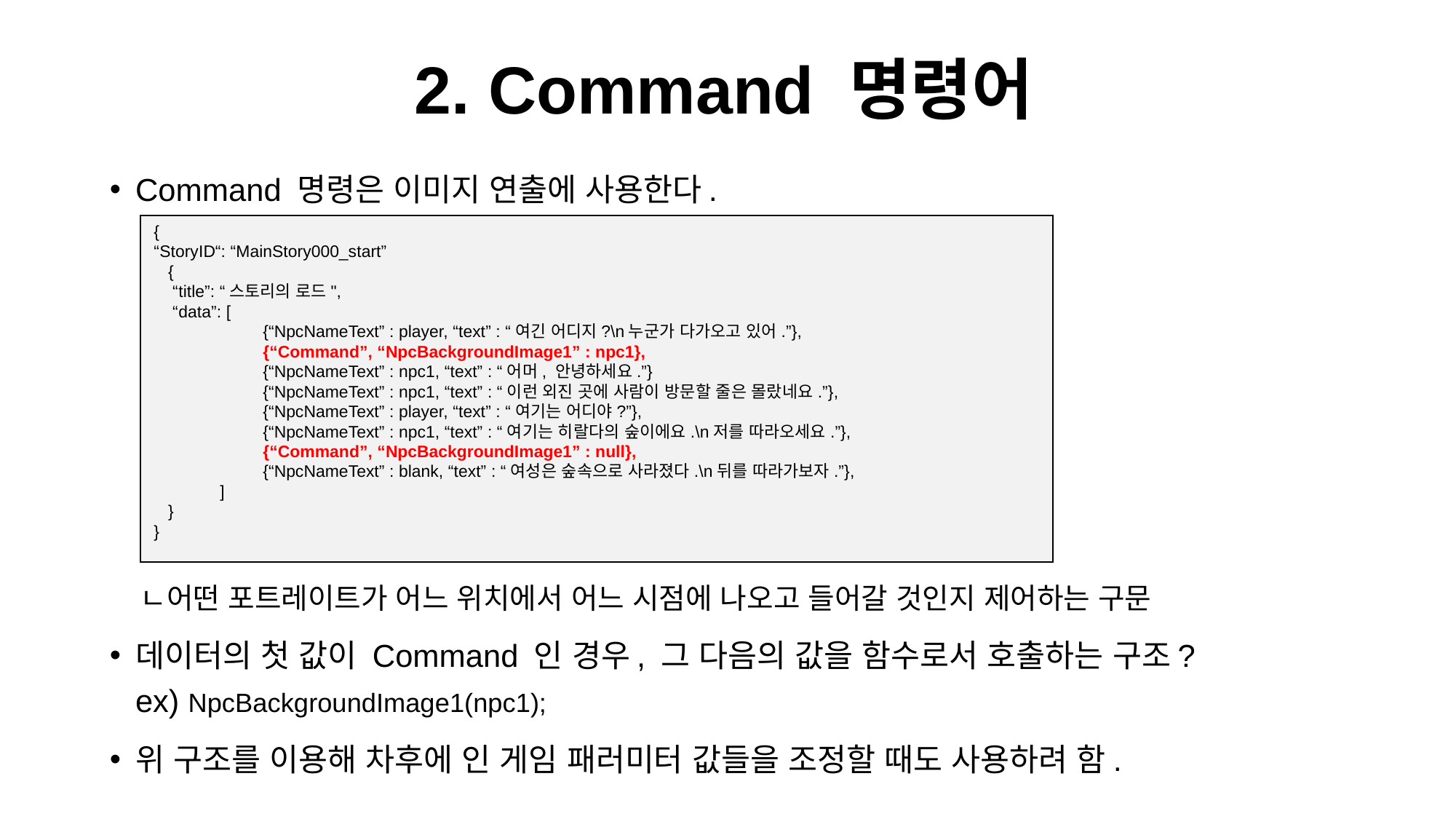

# 2. Command 명령어
Command 명령은 이미지 연출에 사용한다.

   ㄴ어떤 포트레이트가 어느 위치에서 어느 시점에 나오고 들어갈 것인지 제어하는 구문
데이터의 첫 값이 Command 인 경우, 그 다음의 값을 함수로서 호출하는 구조?
ex) NpcBackgroundImage1(npc1);
위 구조를 이용해 차후에 인 게임 패러미터 값들을 조정할 때도 사용하려 함.

{
“StoryID“: “MainStory000_start”
   {
    “title”: “스토리의 로드",
    “data”: [
	{“NpcNameText” : player, “text” : “여긴 어디지?\n누군가 다가오고 있어.”},
	{“Command”, “NpcBackgroundImage1” : npc1},
	{“NpcNameText” : npc1, “text” : “어머, 안녕하세요.”}
	{“NpcNameText” : npc1, “text” : “이런 외진 곳에 사람이 방문할 줄은 몰랐네요.”},
	{“NpcNameText” : player, “text” : “여기는 어디야?”},
	{“NpcNameText” : npc1, “text” : “여기는 히랄다의 숲이에요.\n저를 따라오세요.”},
	{“Command”, “NpcBackgroundImage1” : null},
	{“NpcNameText” : blank, “text” : “여성은 숲속으로 사라졌다.\n뒤를 따라가보자.”},
              ]
   }
}